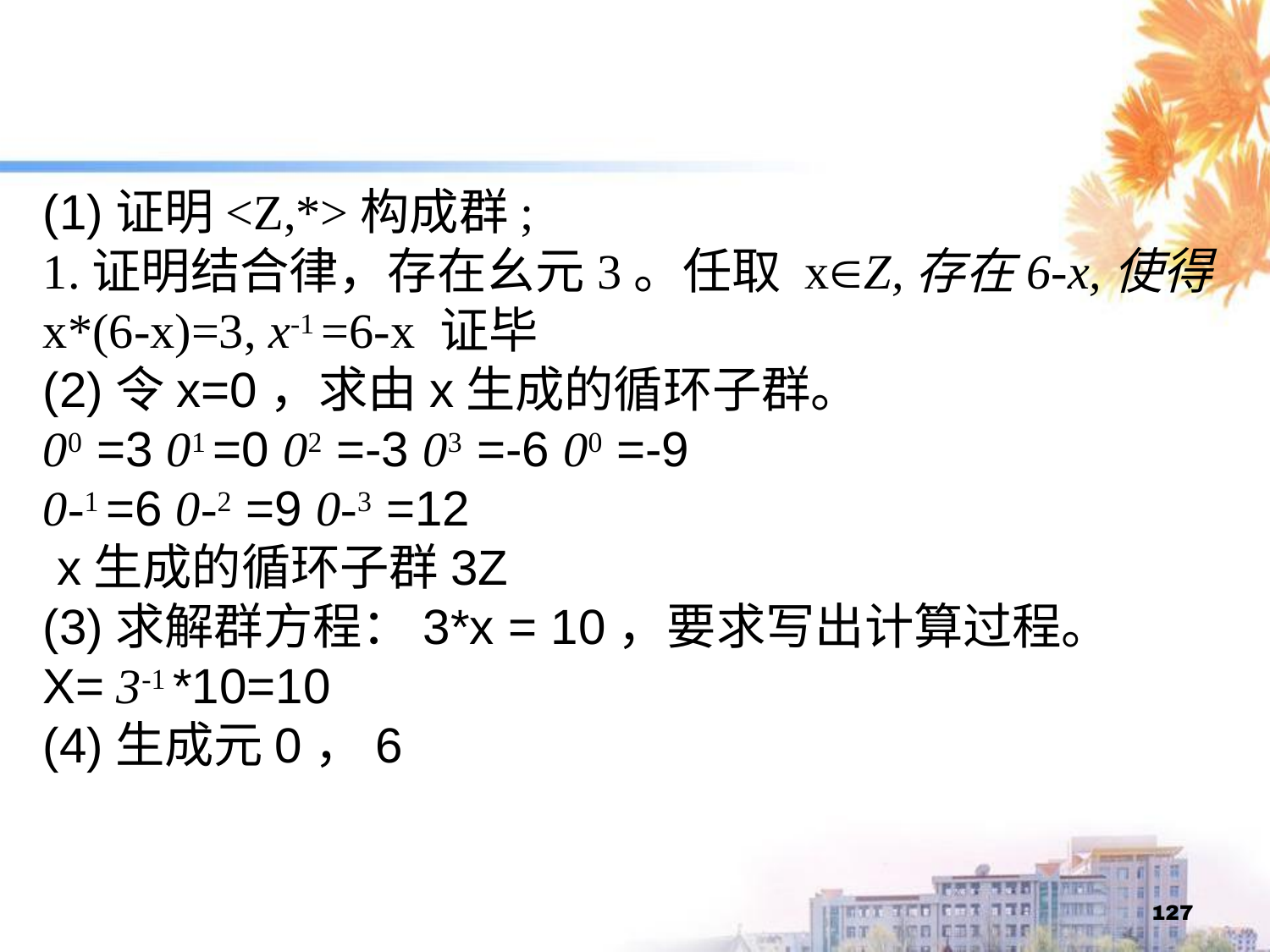

#
(1)证明<Z,*>构成群;
1.证明结合律，存在幺元3。任取 x∈Z,存在6-x,使得
x*(6-x)=3, x-1 =6-x 证毕
(2)令x=0，求由x生成的循环子群。
00  =3 01 =0 02  =-3 03  =-6 00  =-9
0-1 =6 0-2  =9 0-3  =12
 x生成的循环子群3Z
(3)求解群方程：3*x = 10，要求写出计算过程。
X= 3-1 *10=10
(4)生成元0，6

127